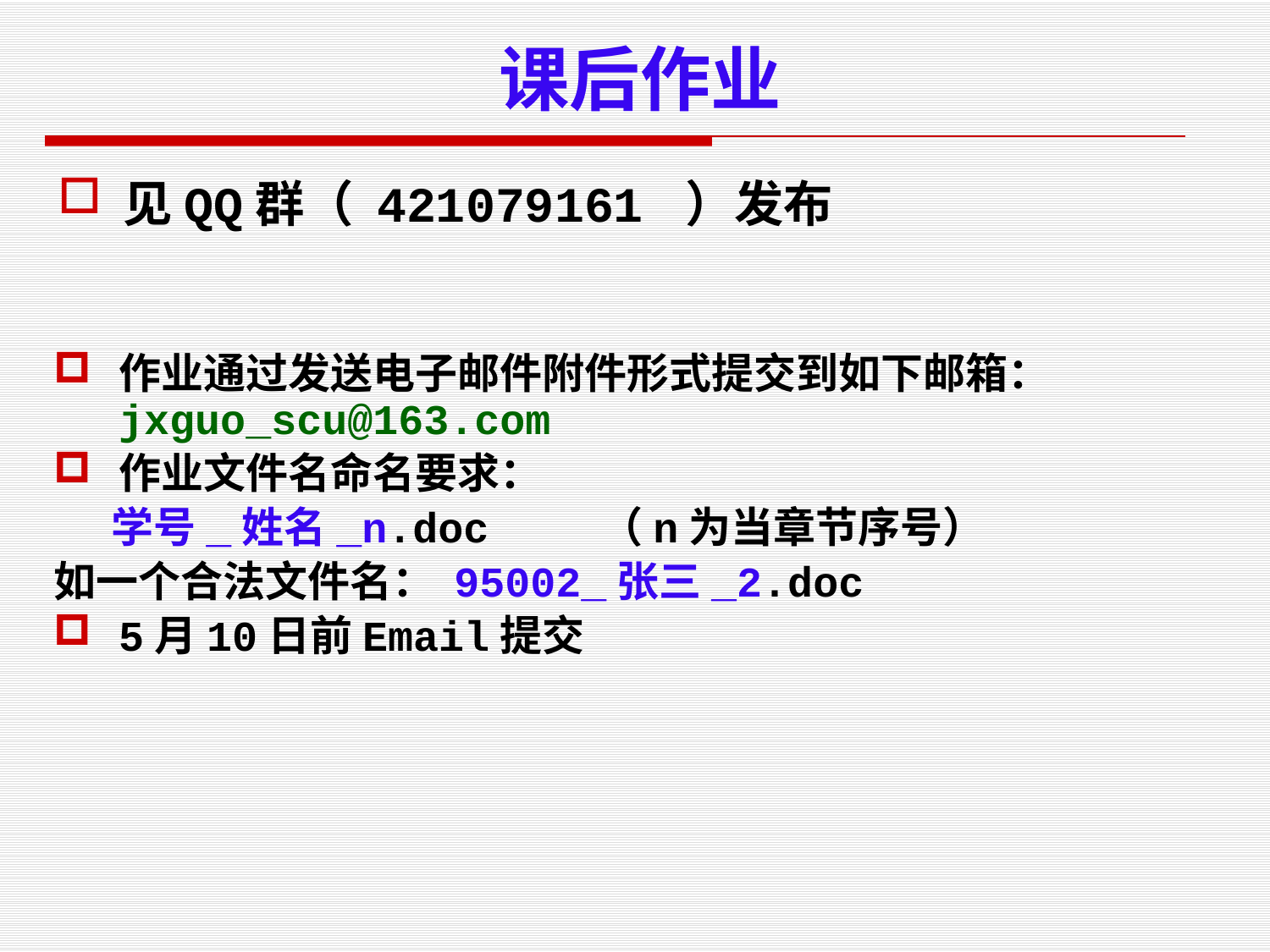

# 课后作业
见QQ群（ 421079161 ）发布

作业通过发送电子邮件附件形式提交到如下邮箱： jxguo_scu@163.com
作业文件名命名要求：
     学号_姓名_n.doc    （n为当章节序号）
如一个合法文件名： 95002_张三_2.doc
5月10日前Email提交